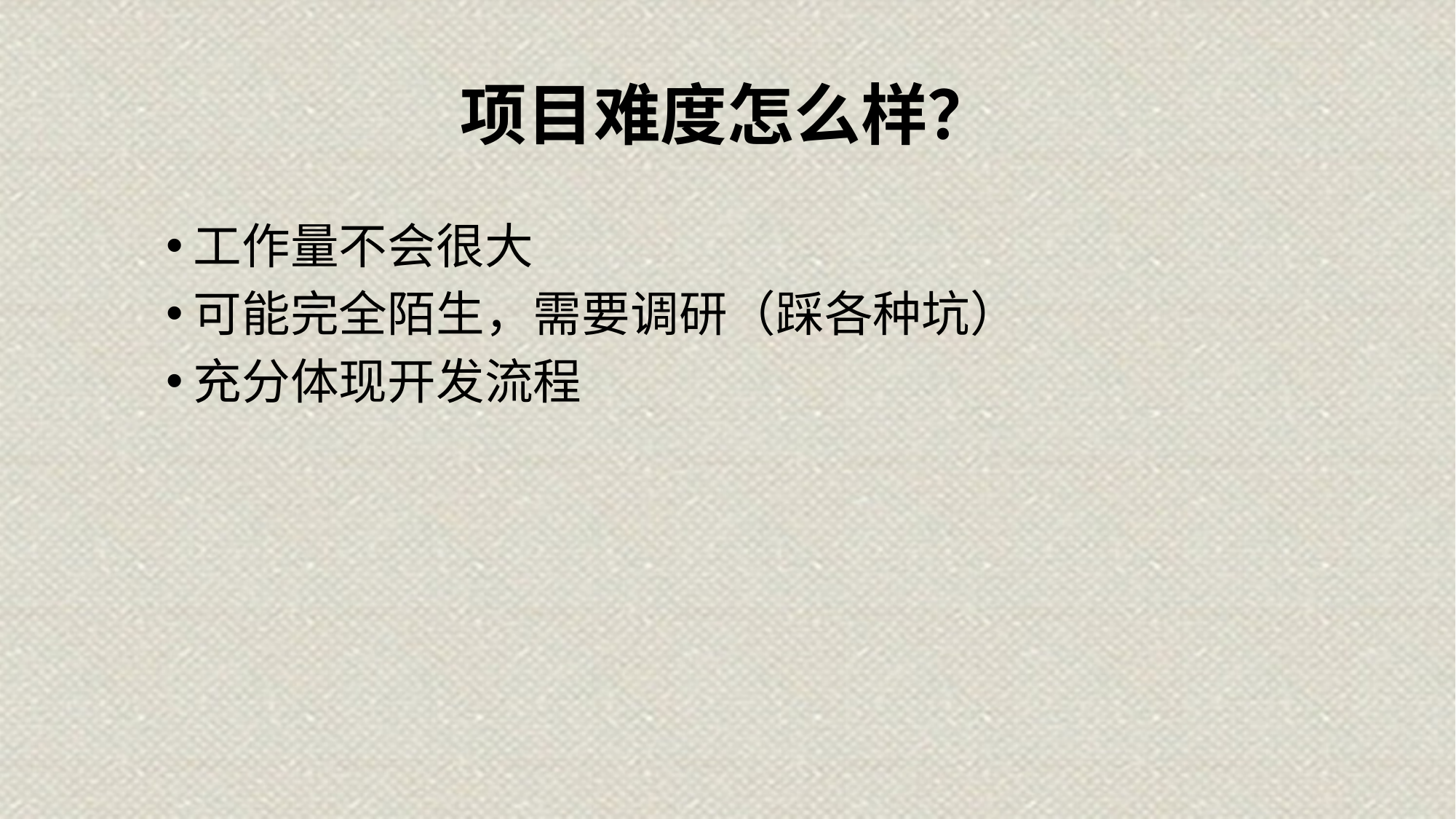

# 项目难度怎么样？
工作量不会很大
可能完全陌生，需要调研（踩各种坑）
充分体现开发流程